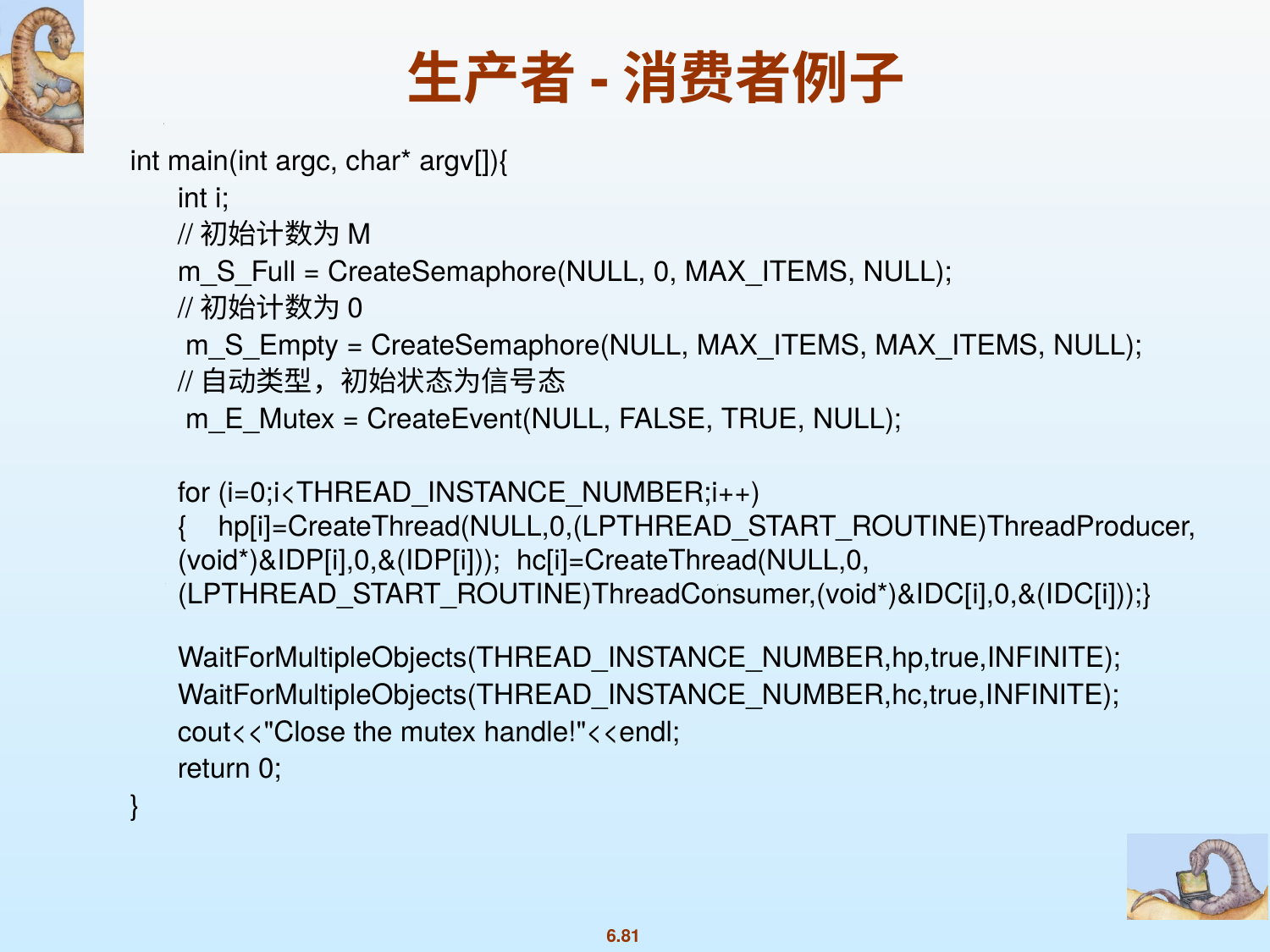

生产者-消费者例子
int main(int argc, char* argv[]){
	int i;
	//初始计数为M
	m_S_Full = CreateSemaphore(NULL, 0, MAX_ITEMS, NULL);
	//初始计数为0
	 m_S_Empty = CreateSemaphore(NULL, MAX_ITEMS, MAX_ITEMS, NULL);
	//自动类型，初始状态为信号态
	 m_E_Mutex = CreateEvent(NULL, FALSE, TRUE, NULL);

	for (i=0;i<THREAD_INSTANCE_NUMBER;i++)
	{    hp[i]=CreateThread(NULL,0,(LPTHREAD_START_ROUTINE)ThreadProducer,(void*)&IDP[i],0,&(IDP[i]));  hc[i]=CreateThread(NULL,0,(LPTHREAD_START_ROUTINE)ThreadConsumer,(void*)&IDC[i],0,&(IDC[i]));}

	WaitForMultipleObjects(THREAD_INSTANCE_NUMBER,hp,true,INFINITE);
	WaitForMultipleObjects(THREAD_INSTANCE_NUMBER,hc,true,INFINITE);
	cout<<"Close the mutex handle!"<<endl;
	return 0;
}